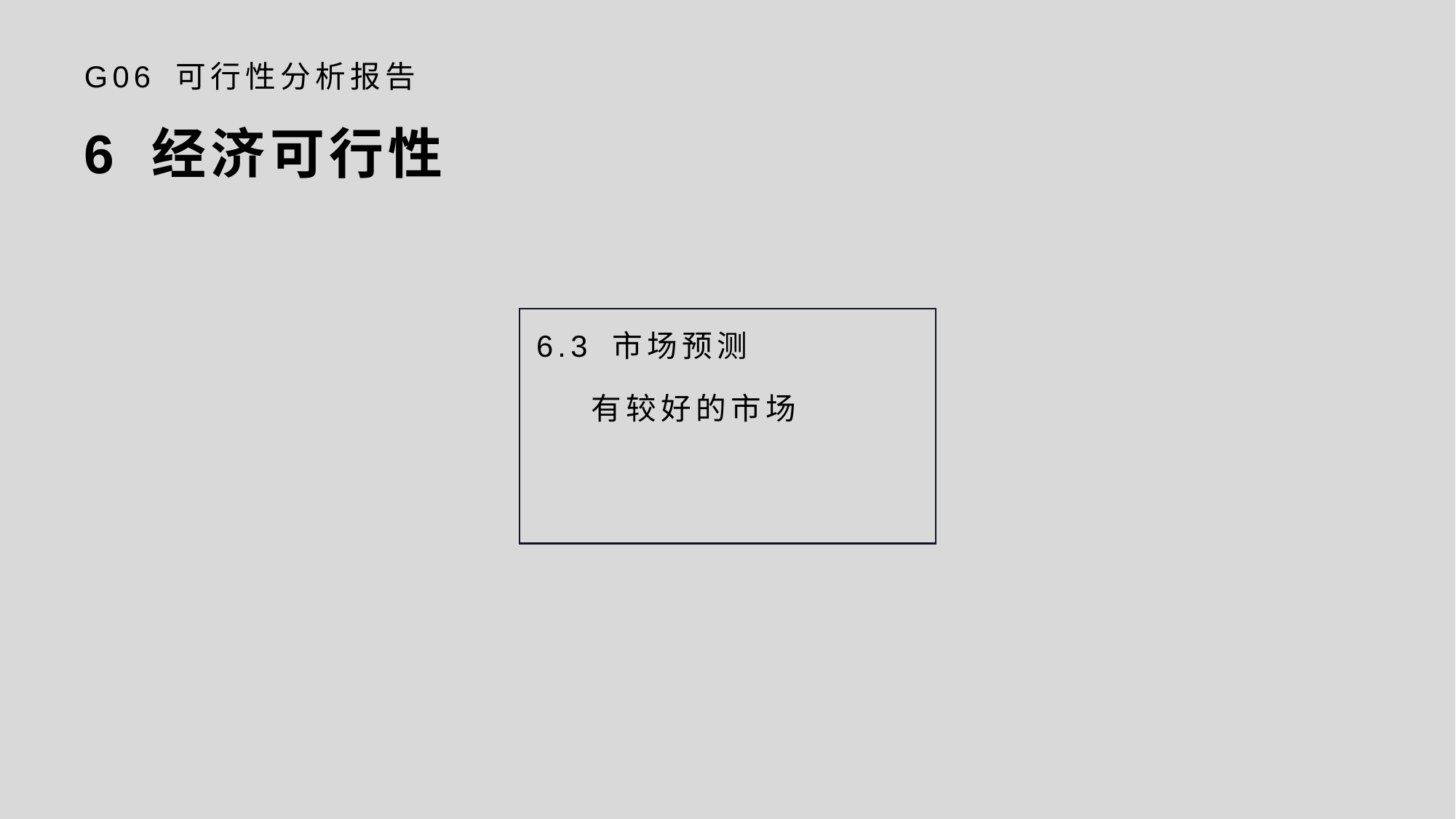

G06 可行性分析报告
6 经济可行性

6.3 市场预测
有较好的市场